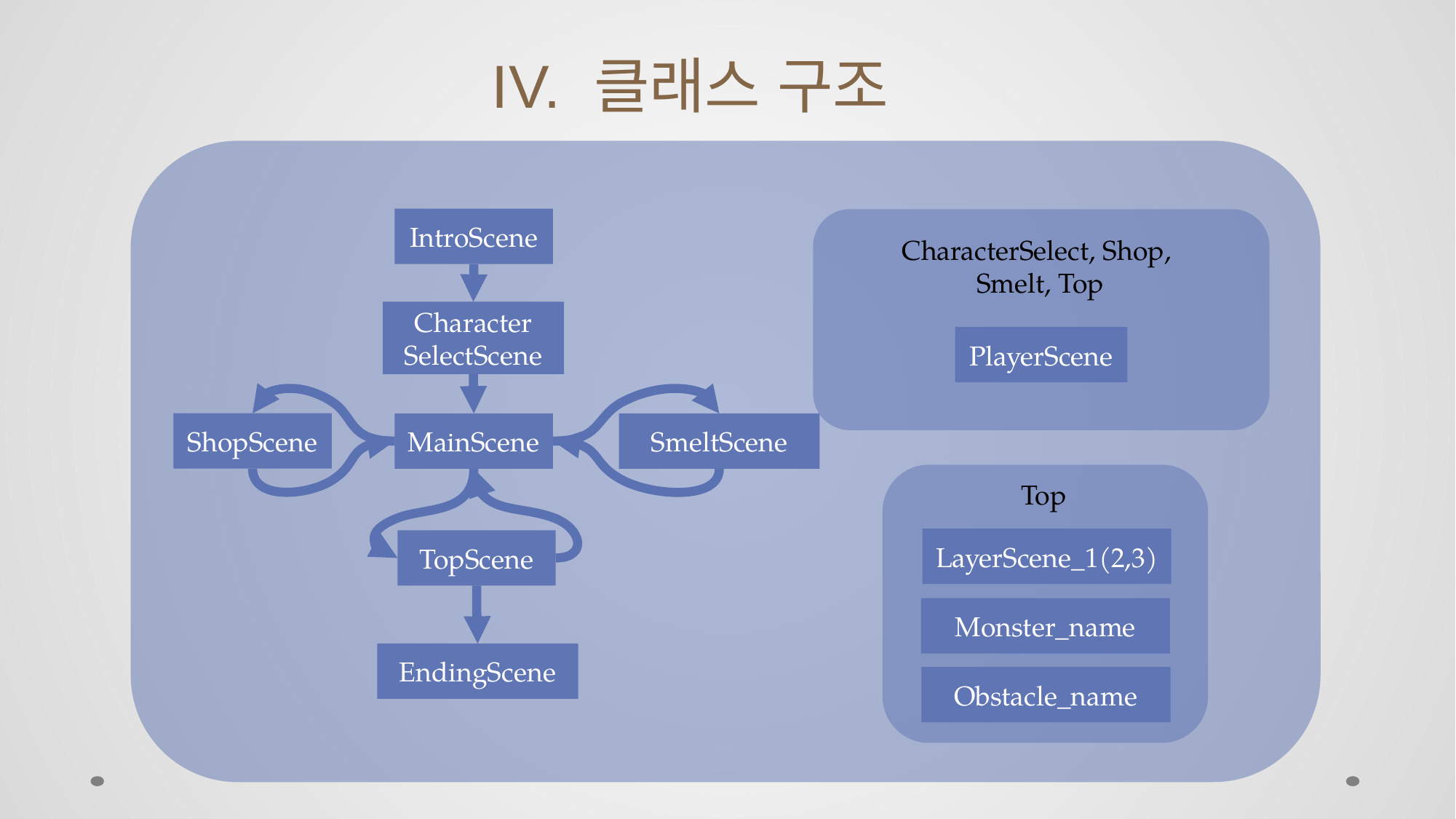

# 클래스 구조

IntroScene

CharacterSelect, Shop,
Smelt, Top
Character
SelectScene
PlayerScene
ShopScene
MainScene
SmeltScene

Top
LayerScene_1(2,3)
TopScene
Monster_name
EndingScene
Obstacle_name